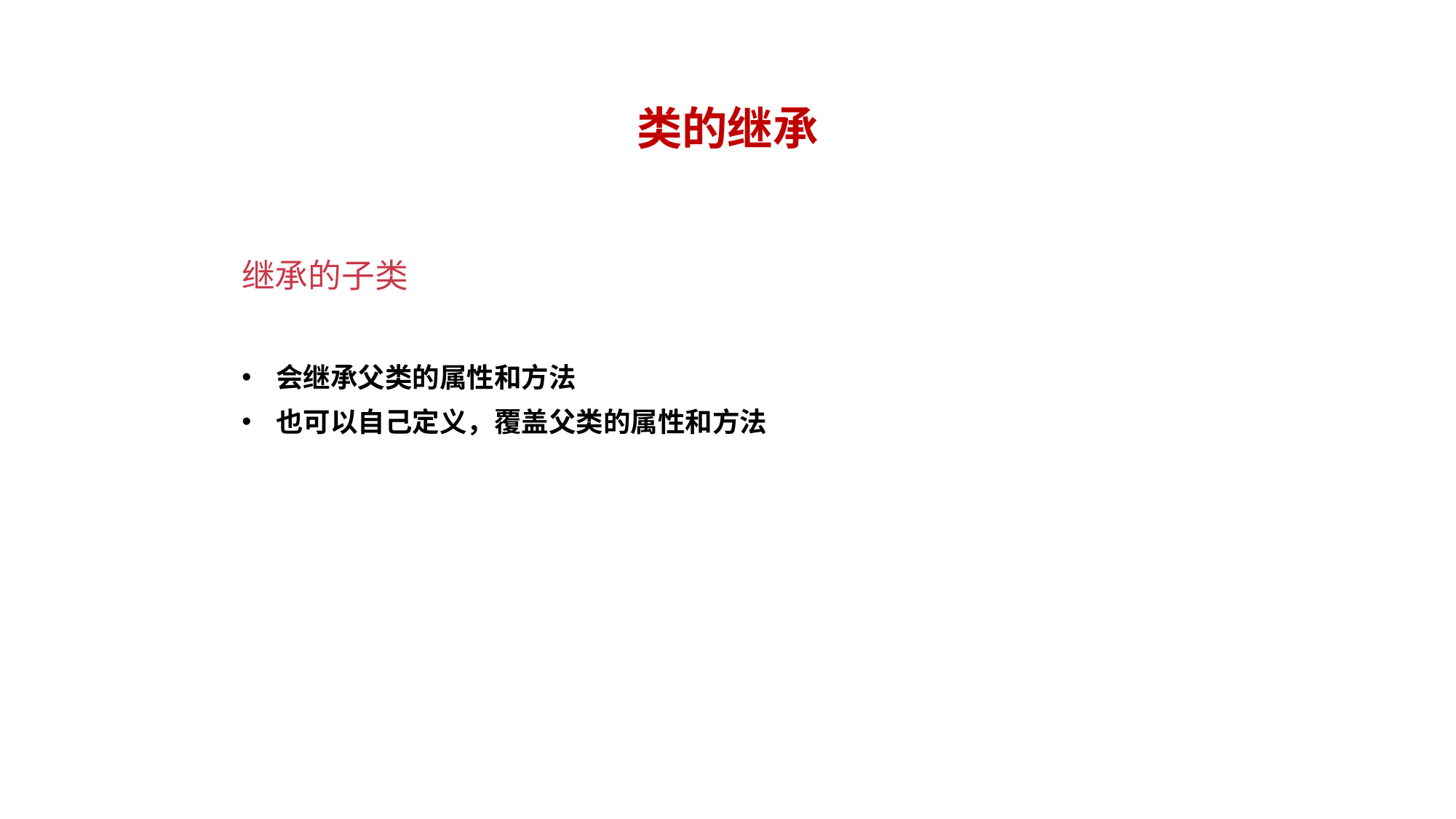

类的继承
# 继承的子类
会继承父类的属性和方法
也可以自己定义，覆盖父类的属性和方法